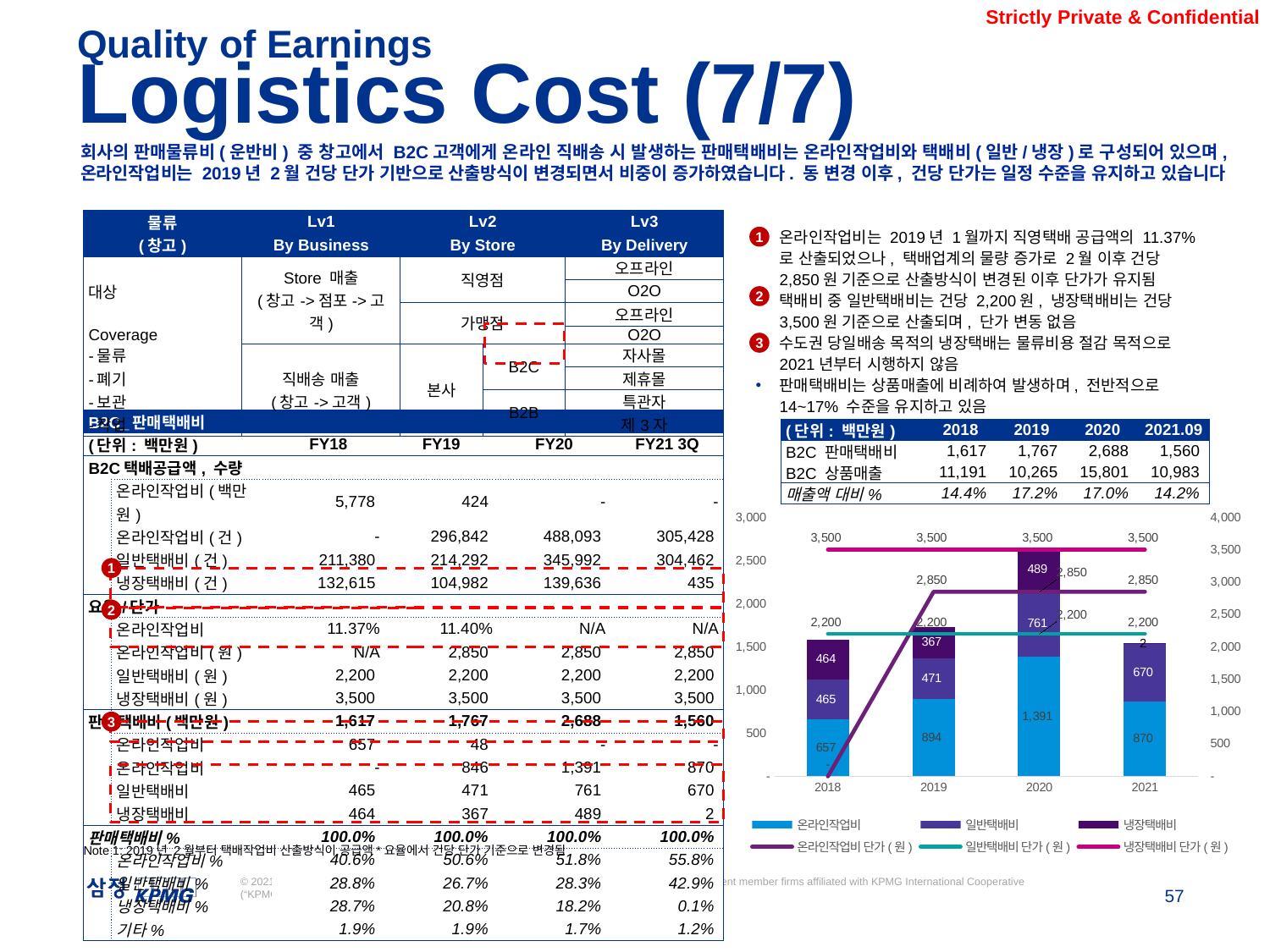

Quality of Earnings
Logistics Cost (7/7)
회사의 판매물류비(운반비) 중 창고에서 B2C고객에게 온라인 직배송 시 발생하는 판매택배비는 온라인작업비와 택배비(일반/냉장)로 구성되어 있으며, 온라인작업비는 2019년 2월 건당 단가 기반으로 산출방식이 변경되면서 비중이 증가하였습니다. 동 변경 이후, 건당 단가는 일정 수준을 유지하고 있습니다
| 물류 | Lv1 | Lv2 |  | Lv3 |
| --- | --- | --- | --- | --- |
| (창고) | By Business | By Store |  | By Delivery |
|  | Store 매출 (창고->점포->고객) | 직영점 |  | 오프라인 |
| 대상 |  |  |  | O2O |
|  |  | 가맹점 |  | 오프라인 |
| Coverage |  |  |  | O2O |
| -물류 | 직배송 매출 (창고->고객) | 본사 | B2C | 자사몰 |
| -폐기 |  |  |  | 제휴몰 |
| -보관 |  |  | B2B | 특관자 |
| -작업 |  |  |  | 제3자 |
온라인작업비는 2019년 1월까지 직영택배 공급액의 11.37%로 산출되었으나, 택배업계의 물량 증가로 2월 이후 건당 2,850원 기준으로 산출방식이 변경된 이후 단가가 유지됨
택배비 중 일반택배비는 건당 2,200원, 냉장택배비는 건당 3,500원 기준으로 산출되며, 단가 변동 없음
수도권 당일배송 목적의 냉장택배는 물류비용 절감 목적으로 2021년부터 시행하지 않음
판매택배비는 상품매출에 비례하여 발생하며, 전반적으로 14~17% 수준을 유지하고 있음
1
2

3
| B2C\_판매택배비 |  |  |  |  |  |
| --- | --- | --- | --- | --- | --- |
| (단위: 백만원) |  | FY18 | FY19 | FY20 | FY21 3Q |
| B2C택배공급액, 수량 |  |  |  |  |  |
|  | 온라인작업비(백만원) | 5,778 | 424 | - | - |
|  | 온라인작업비(건) | - | 296,842 | 488,093 | 305,428 |
|  | 일반택배비(건) | 211,380 | 214,292 | 345,992 | 304,462 |
|  | 냉장택배비(건) | 132,615 | 104,982 | 139,636 | 435 |
| 요율/단가 |  |  |  |  |  |
|  | 온라인작업비 | 11.37% | 11.40% | N/A | N/A |
|  | 온라인작업비(원) | N/A | 2,850 | 2,850 | 2,850 |
|  | 일반택배비(원) | 2,200 | 2,200 | 2,200 | 2,200 |
|  | 냉장택배비(원) | 3,500 | 3,500 | 3,500 | 3,500 |
| 판매택배비(백만원) |  | 1,617 | 1,767 | 2,688 | 1,560 |
|  | 온라인작업비 | 657 | 48 | - | - |
|  | 온라인작업비 | - | 846 | 1,391 | 870 |
|  | 일반택배비 | 465 | 471 | 761 | 670 |
|  | 냉장택배비 | 464 | 367 | 489 | 2 |
| 판매택배비% |  | 100.0% | 100.0% | 100.0% | 100.0% |
|  | 온라인작업비% | 40.6% | 50.6% | 51.8% | 55.8% |
|  | 일반택배비% | 28.8% | 26.7% | 28.3% | 42.9% |
|  | 냉장택배비% | 28.7% | 20.8% | 18.2% | 0.1% |
|  | 기타% | 1.9% | 1.9% | 1.7% | 1.2% |
| (단위: 백만원) | 2018 | 2019 | 2020 | 2021.09 |
| --- | --- | --- | --- | --- |
| B2C 판매택배비 | 1,617 | 1,767 | 2,688 | 1,560 |
| B2C 상품매출 | 11,191 | 10,265 | 15,801 | 10,983 |
| 매출액 대비% | 14.4% | 17.2% | 17.0% | 14.2% |

### Chart

| Category | 온라인작업비 | 일반택배비 | 냉장택배비 | 온라인작업비 단가(원) | 일반택배비 단가(원) | 냉장택배비 단가(원) |
|---|---|---|---|---|---|---|
| 2018 | 657.0987947746 | 465.036 | 464.1525 | None | 2200.0 | 3500.0 |
| 2019 | 894.345726414 | 471.4424 | 367.437 | 2850.0 | 2200.0 | 3500.0 |
| 2020 | 1391.06505 | 761.1824 | 488.726 | 2850.0 | 2200.0 | 3500.0 |
| 2021 | 870.4698 | 669.8164 | 1.5225 | 2850.0 | 2200.0 | 3500.0 |
1

2

3

Note 1: 2019년 2월부터 택배작업비 산출방식이 공급액*요율에서 건당 단가 기준으로 변경됨